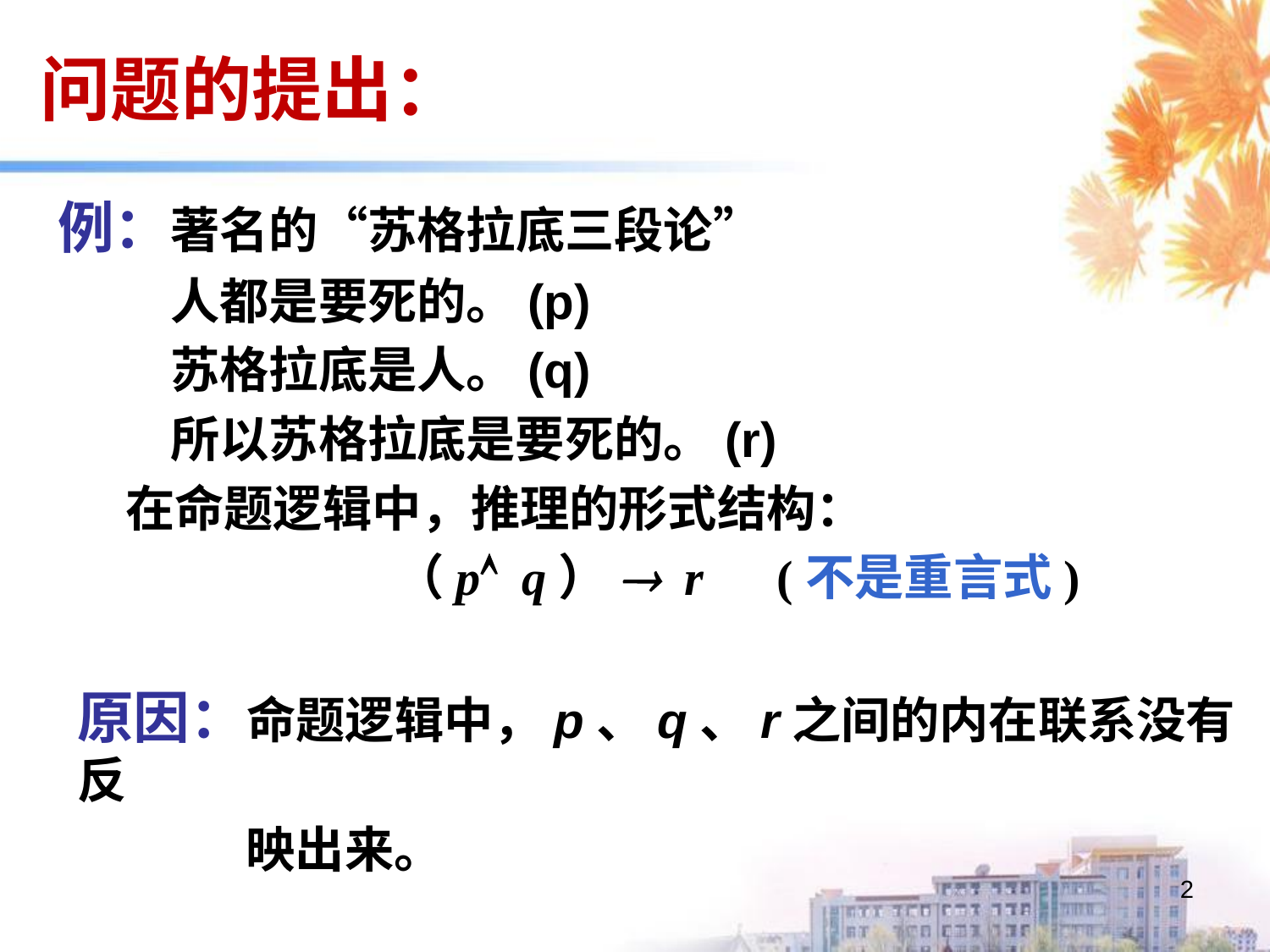

问题的提出：
例：著名的“苏格拉底三段论”
         人都是要死的。(p)
         苏格拉底是人。(q)
         所以苏格拉底是要死的。(r)
     在命题逻辑中，推理的形式结构：
                             （p∧ q）→ r      (不是重言式)
原因：命题逻辑中，p、q、r之间的内在联系没有反
              映出来。

2